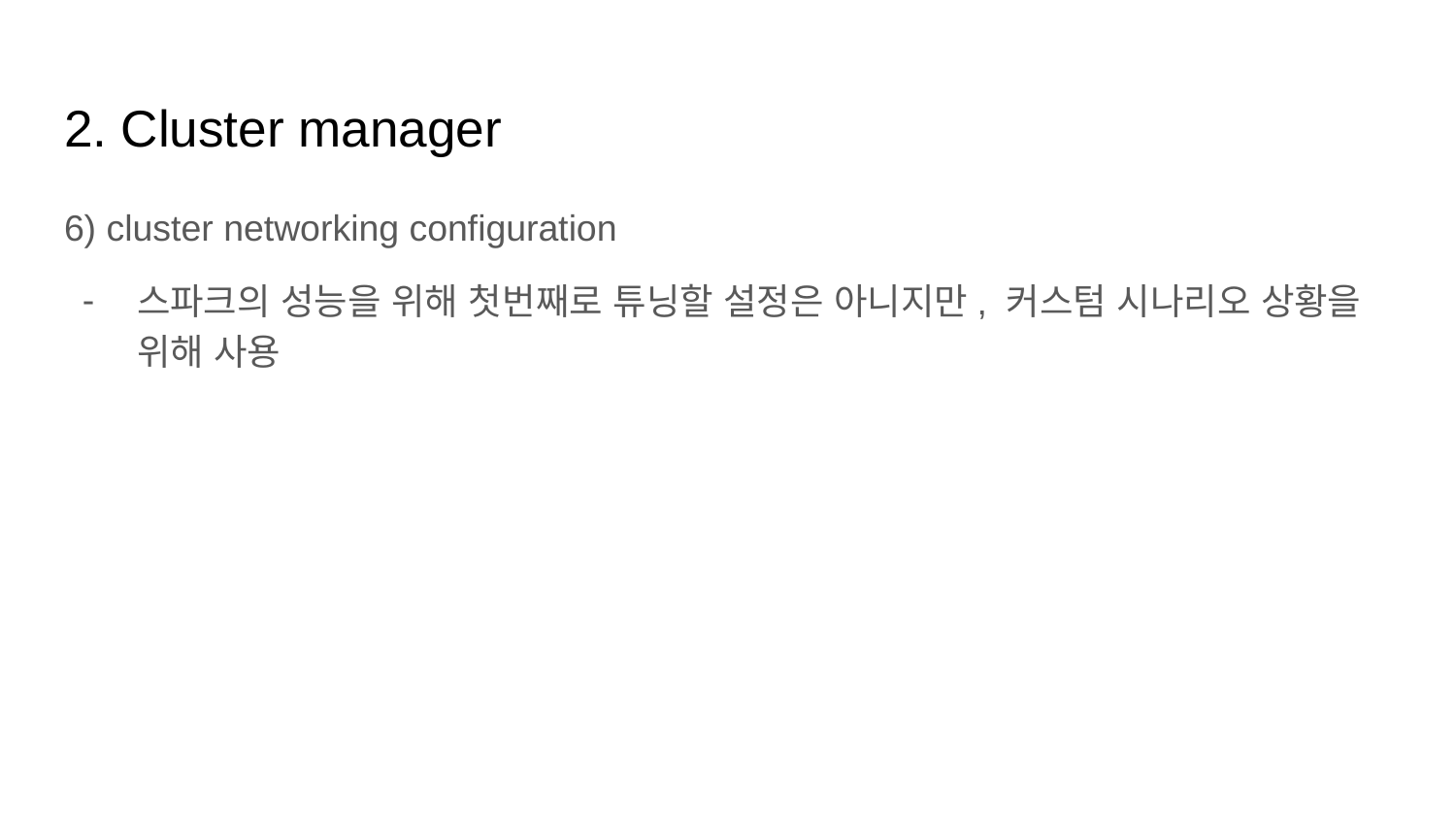

# 2. Cluster manager
6) cluster networking configuration
스파크의 성능을 위해 첫번째로 튜닝할 설정은 아니지만, 커스텀 시나리오 상황을 위해 사용